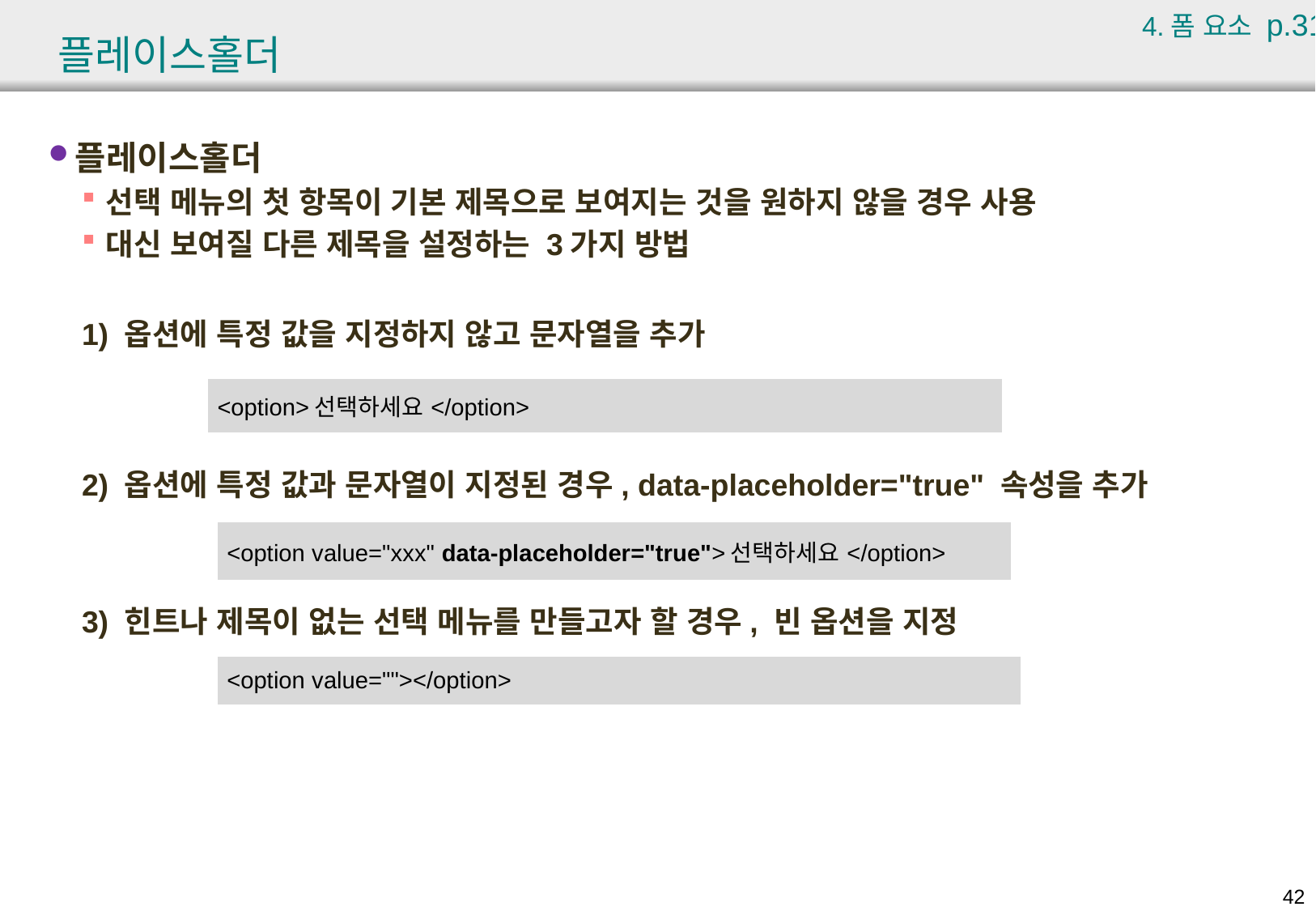

4.폼 요소 p.316
# 플레이스홀더
플레이스홀더
선택 메뉴의 첫 항목이 기본 제목으로 보여지는 것을 원하지 않을 경우 사용
대신 보여질 다른 제목을 설정하는 3가지 방법

1) 옵션에 특정 값을 지정하지 않고 문자열을 추가

2) 옵션에 특정 값과 문자열이 지정된 경우, data-placeholder="true" 속성을 추가

3) 힌트나 제목이 없는 선택 메뉴를 만들고자 할 경우, 빈 옵션을 지정

| <option>선택하세요</option> |
| --- |
| <option value="xxx" data-placeholder="true">선택하세요</option> |
| --- |
| <option value=""></option> |
| --- |